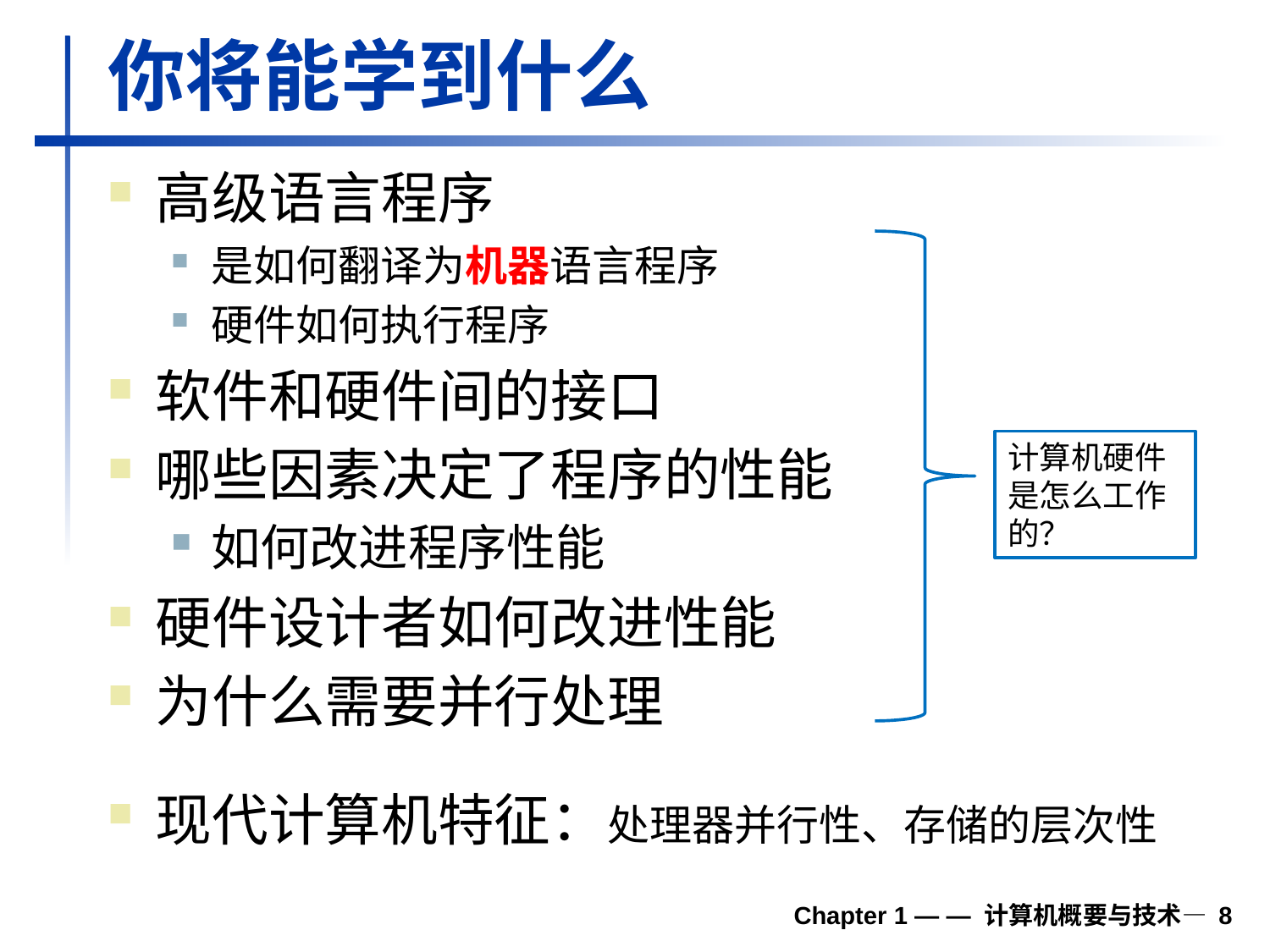

# 你将能学到什么
高级语言程序
是如何翻译为机器语言程序
硬件如何执行程序
软件和硬件间的接口
哪些因素决定了程序的性能
如何改进程序性能
硬件设计者如何改进性能
为什么需要并行处理

现代计算机特征：处理器并行性、存储的层次性

计算机硬件是怎么工作的？
Chapter 1 — — 计算机概要与技术— 8